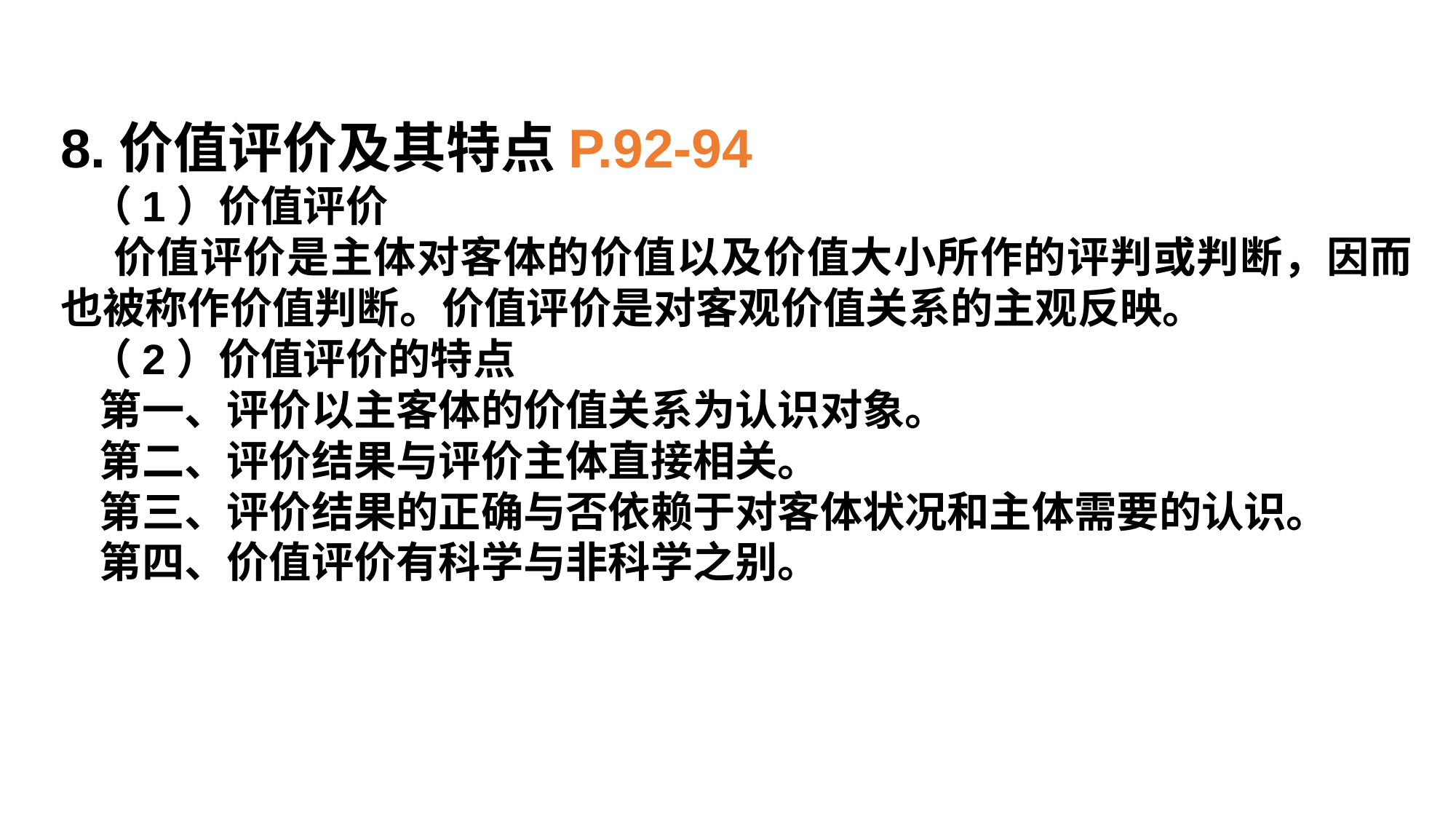

8.价值评价及其特点P.92-94
  （1）价值评价
    价值评价是主体对客体的价值以及价值大小所作的评判或判断，因而也被称作价值判断。价值评价是对客观价值关系的主观反映。
  （2）价值评价的特点
   第一、评价以主客体的价值关系为认识对象。
   第二、评价结果与评价主体直接相关。
   第三、评价结果的正确与否依赖于对客体状况和主体需要的认识。
   第四、价值评价有科学与非科学之别。